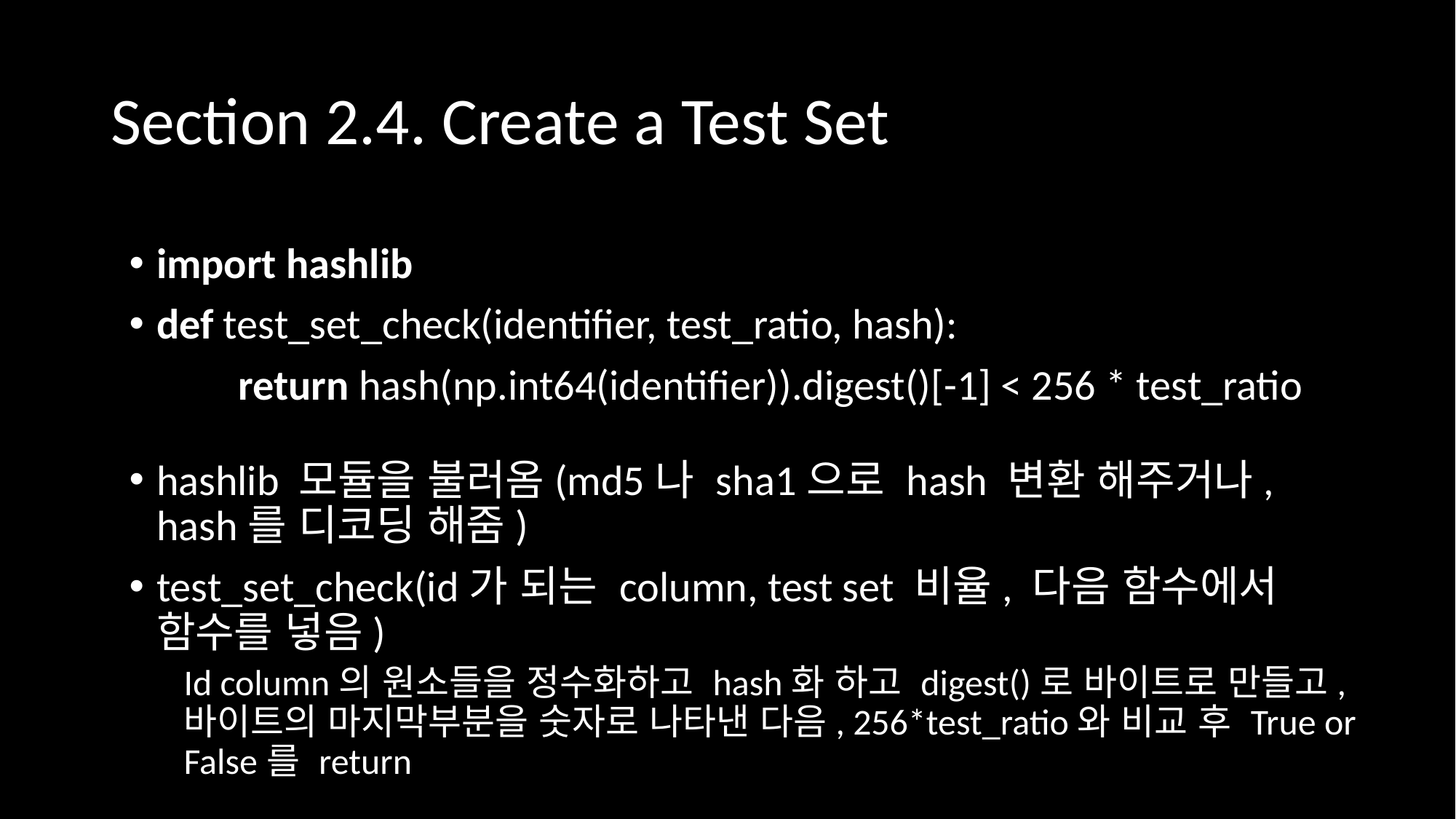

# Section 2.4. Create a Test Set
import hashlib
def test_set_check(identifier, test_ratio, hash):
	return hash(np.int64(identifier)).digest()[-1] < 256 * test_ratio
hashlib 모듈을 불러옴(md5나 sha1으로 hash 변환 해주거나, hash를 디코딩 해줌)
test_set_check(id가 되는 column, test set 비율, 다음 함수에서 함수를 넣음)
Id column의 원소들을 정수화하고 hash화 하고 digest()로 바이트로 만들고, 바이트의 마지막부분을 숫자로 나타낸 다음, 256*test_ratio와 비교 후 True or False를 return